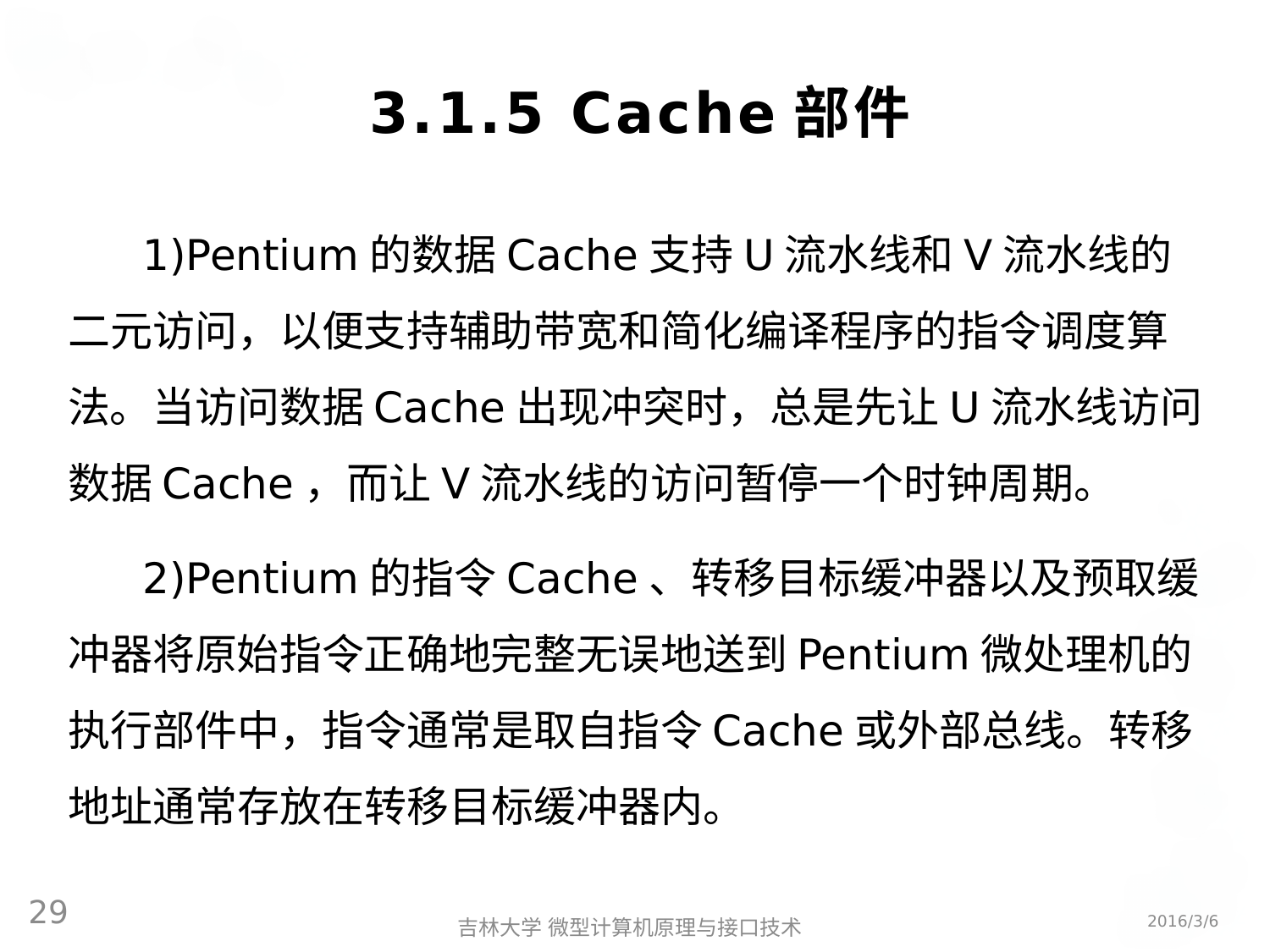

# 3.1.5 Cache部件
1)Pentium的数据Cache支持U流水线和V流水线的二元访问，以便支持辅助带宽和简化编译程序的指令调度算法。当访问数据Cache出现冲突时，总是先让U流水线访问数据Cache，而让V流水线的访问暂停一个时钟周期。
2)Pentium的指令Cache、转移目标缓冲器以及预取缓冲器将原始指令正确地完整无误地送到Pentium微处理机的执行部件中，指令通常是取自指令Cache或外部总线。转移地址通常存放在转移目标缓冲器内。
29
2016/3/6
吉林大学 微型计算机原理与接口技术